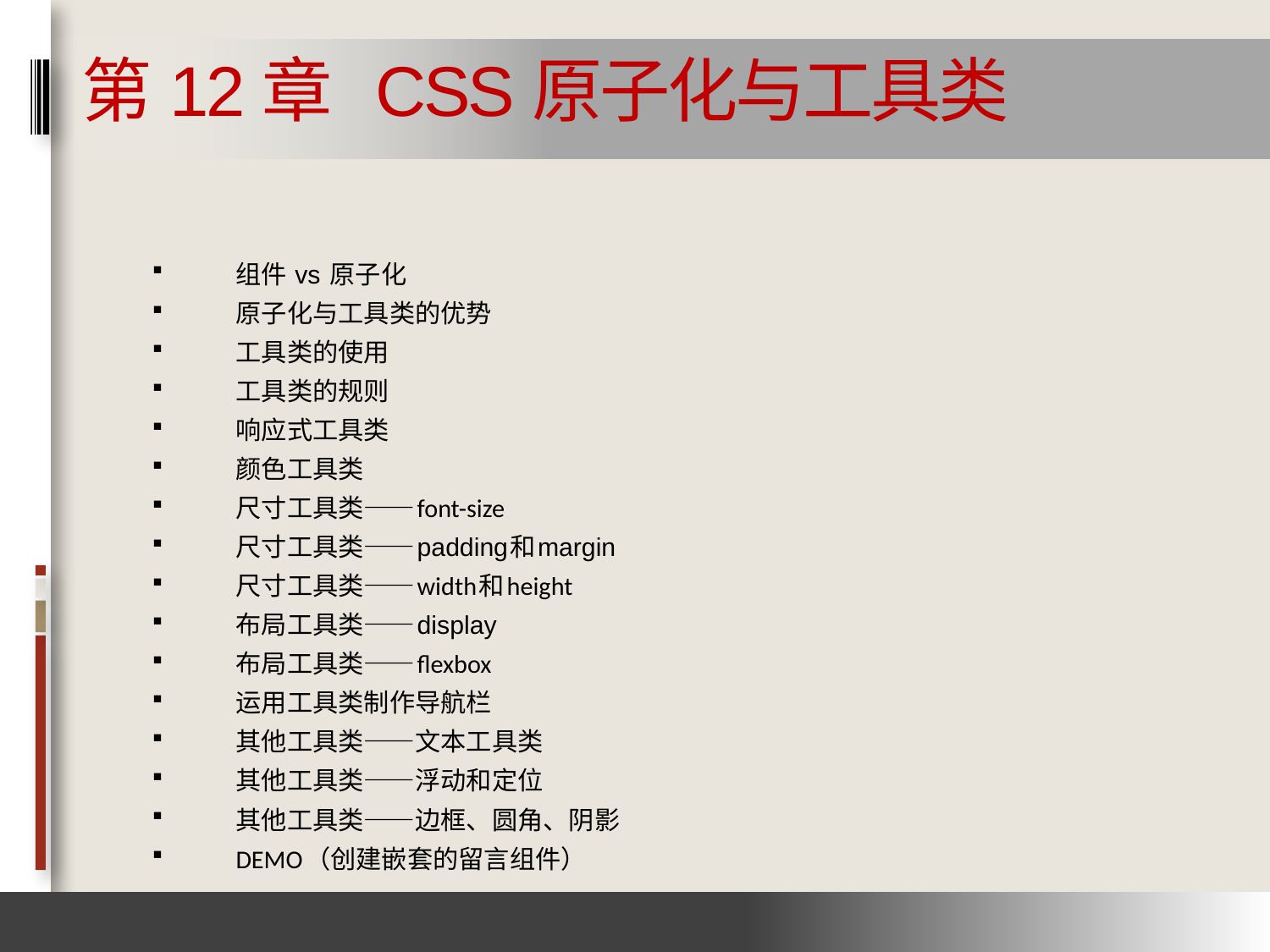

# 第12章  CSS原子化与工具类
组件 vs 原子化
原子化与工具类的优势
工具类的使用
工具类的规则
响应式工具类
颜色工具类
尺寸工具类——font-size
尺寸工具类——padding和margin
尺寸工具类——width和height
布局工具类——display
布局工具类——flexbox
运用工具类制作导航栏
其他工具类——文本工具类
其他工具类——浮动和定位
其他工具类——边框、圆角、阴影
DEMO（创建嵌套的留言组件）